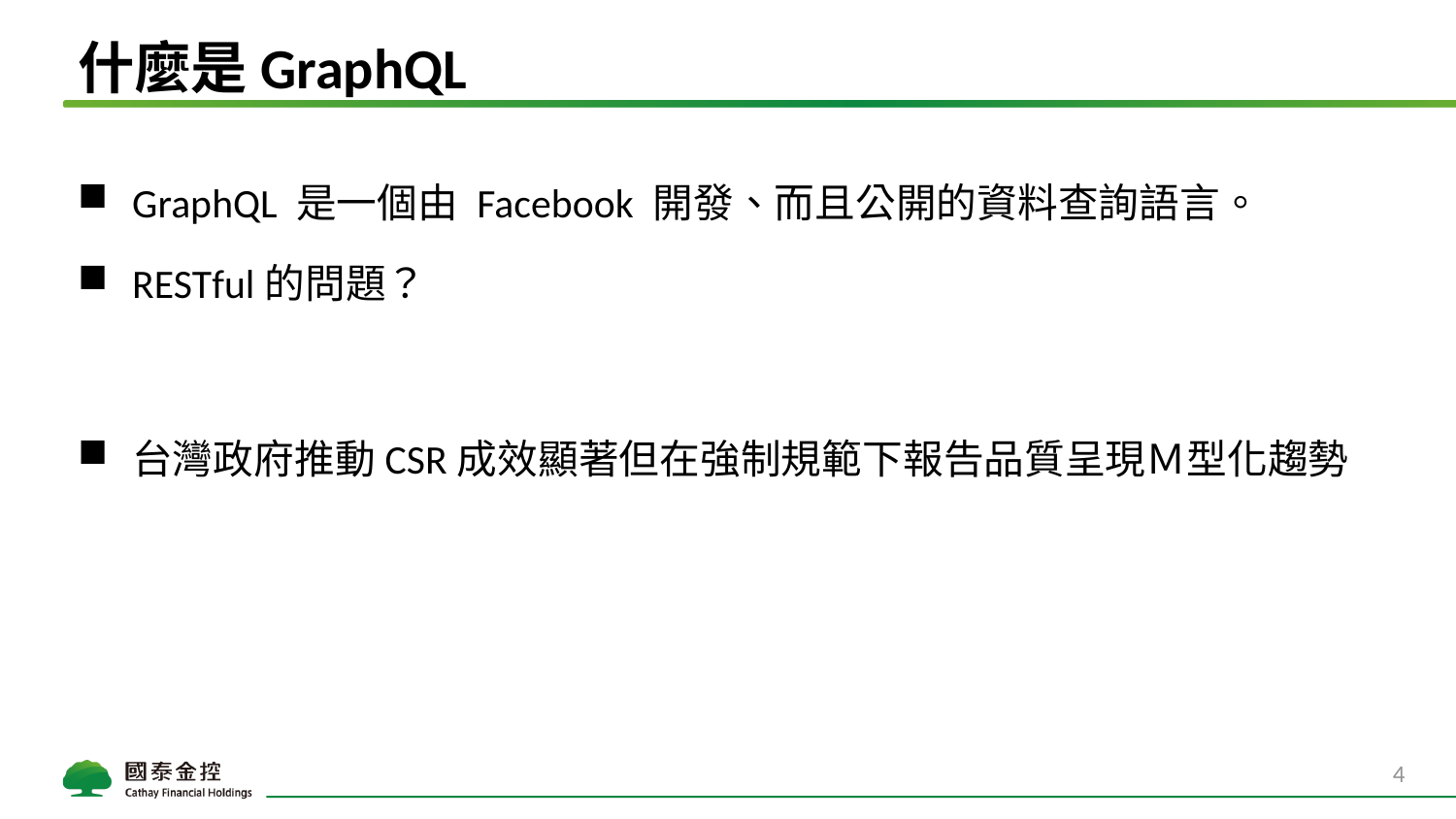

# 什麼是GraphQL
GraphQL 是一個由 Facebook 開發、而且公開的資料查詢語言。
RESTful的問題？

台灣政府推動CSR成效顯著但在強制規範下報告品質呈現Ｍ型化趨勢

4